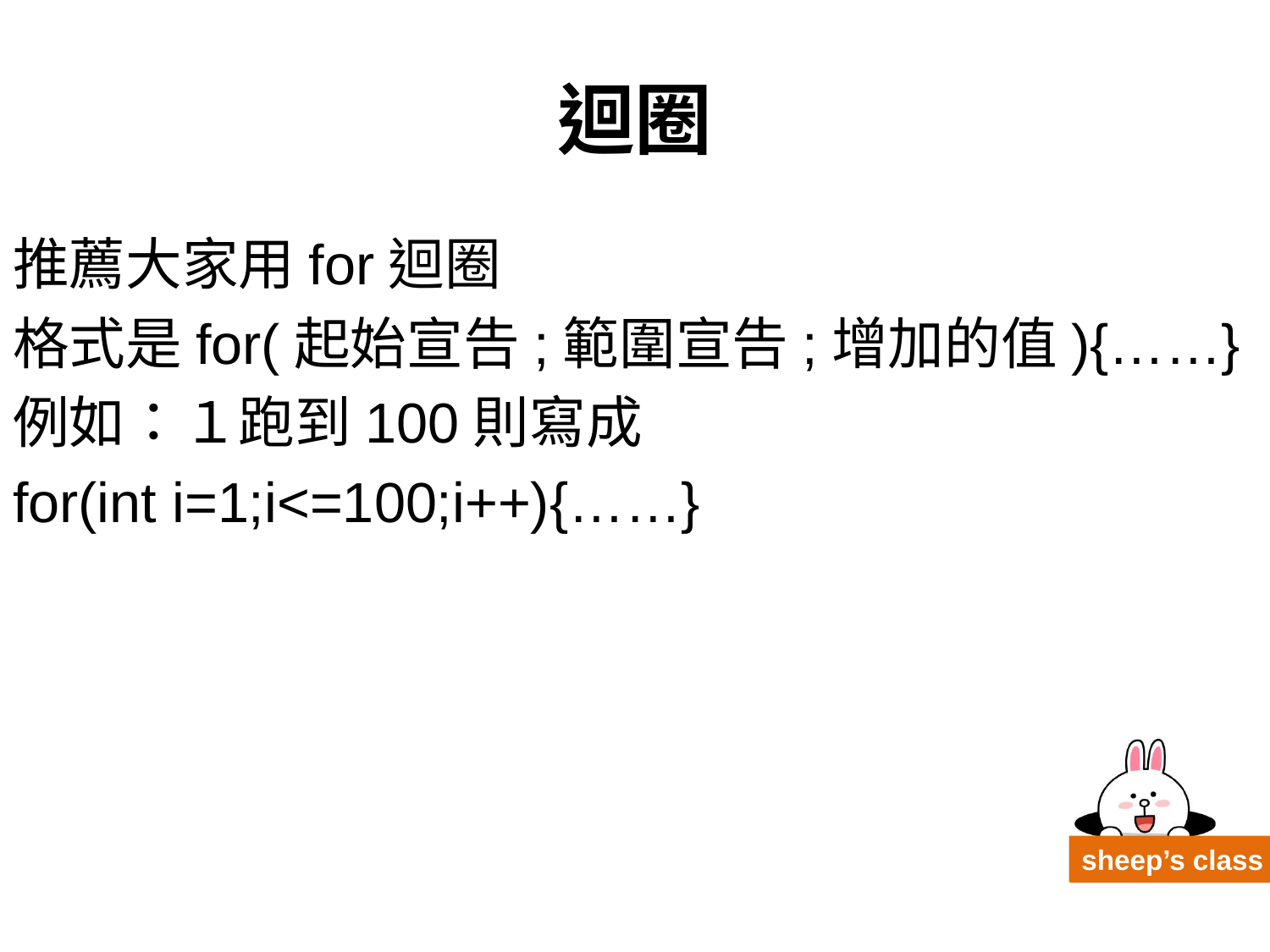

# 迴圈
推薦大家用for迴圈
格式是for(起始宣告;範圍宣告;增加的值){……}
例如：１跑到100則寫成
for(int i=1;i<=100;i++){……}